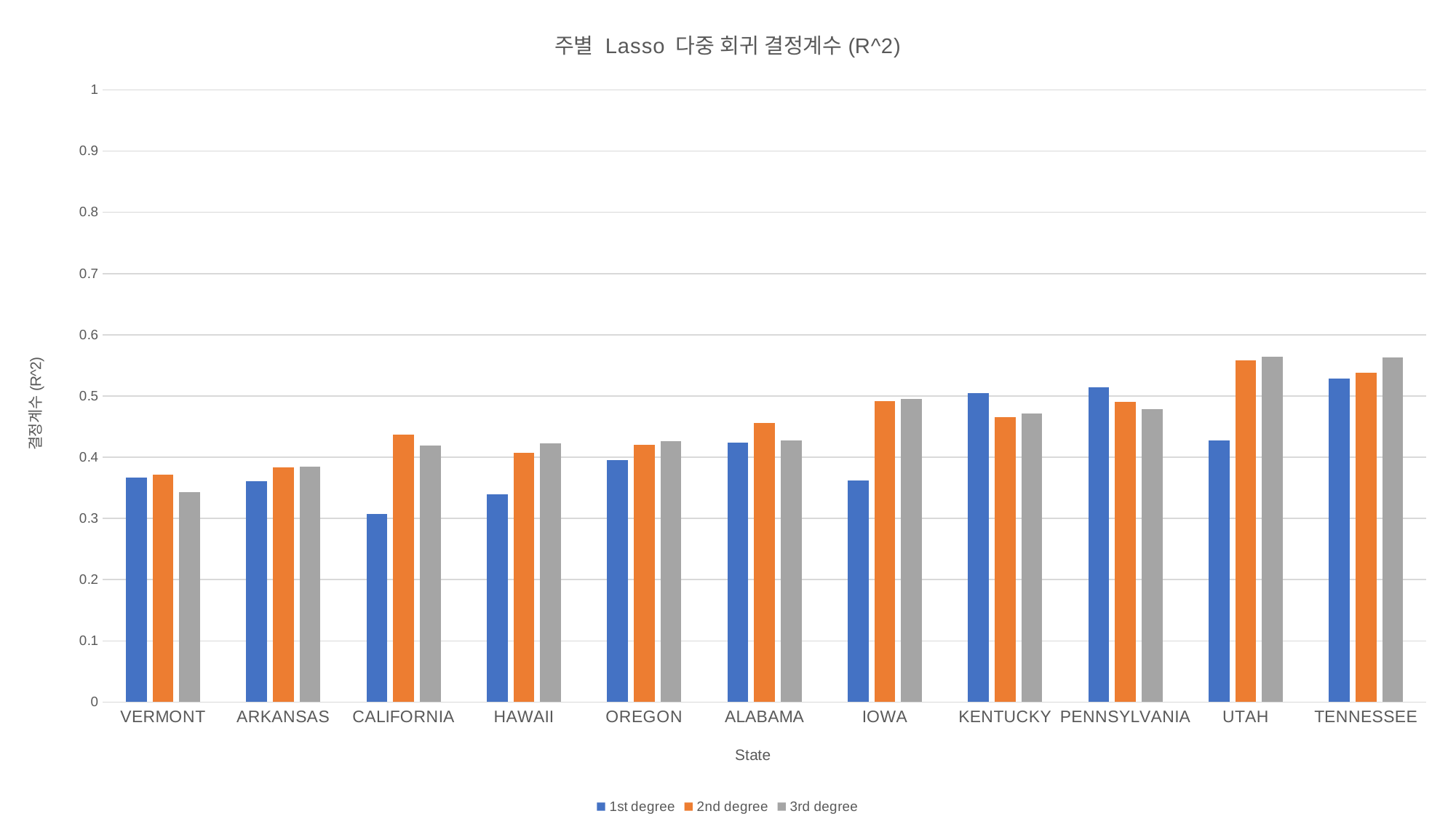

### Chart: 주별 Lasso 다중 회귀 결정계수(R^2)

| Category | 1st degree | 2nd degree | 3rd degree |
|---|---|---|---|
| VERMONT | 0.366388992838654 | 0.371588452197292 | 0.343081351459406 |
| ARKANSAS | 0.360573827248144 | 0.383869597168223 | 0.385092381977655 |
| CALIFORNIA | 0.307082208170327 | 0.436477041717005 | 0.418946829430107 |
| HAWAII | 0.339736730927387 | 0.407250414017011 | 0.422625721030275 |
| OREGON | 0.395769980381073 | 0.419773763370699 | 0.426534720179617 |
| ALABAMA | 0.424458621487784 | 0.455908187663173 | 0.427524772306868 |
| IOWA | 0.362188704627286 | 0.491274283687456 | 0.495612095453908 |
| KENTUCKY | 0.504976371575281 | 0.465210833767401 | 0.471804436378971 |
| PENNSYLVANIA | 0.513812069142346 | 0.49003711014886 | 0.479158398960351 |
| UTAH | 0.426880225533999 | 0.558251287105238 | 0.563935190663662 |
| TENNESSEE | 0.528947017554513 | 0.538638126199214 | 0.563081648785582 |